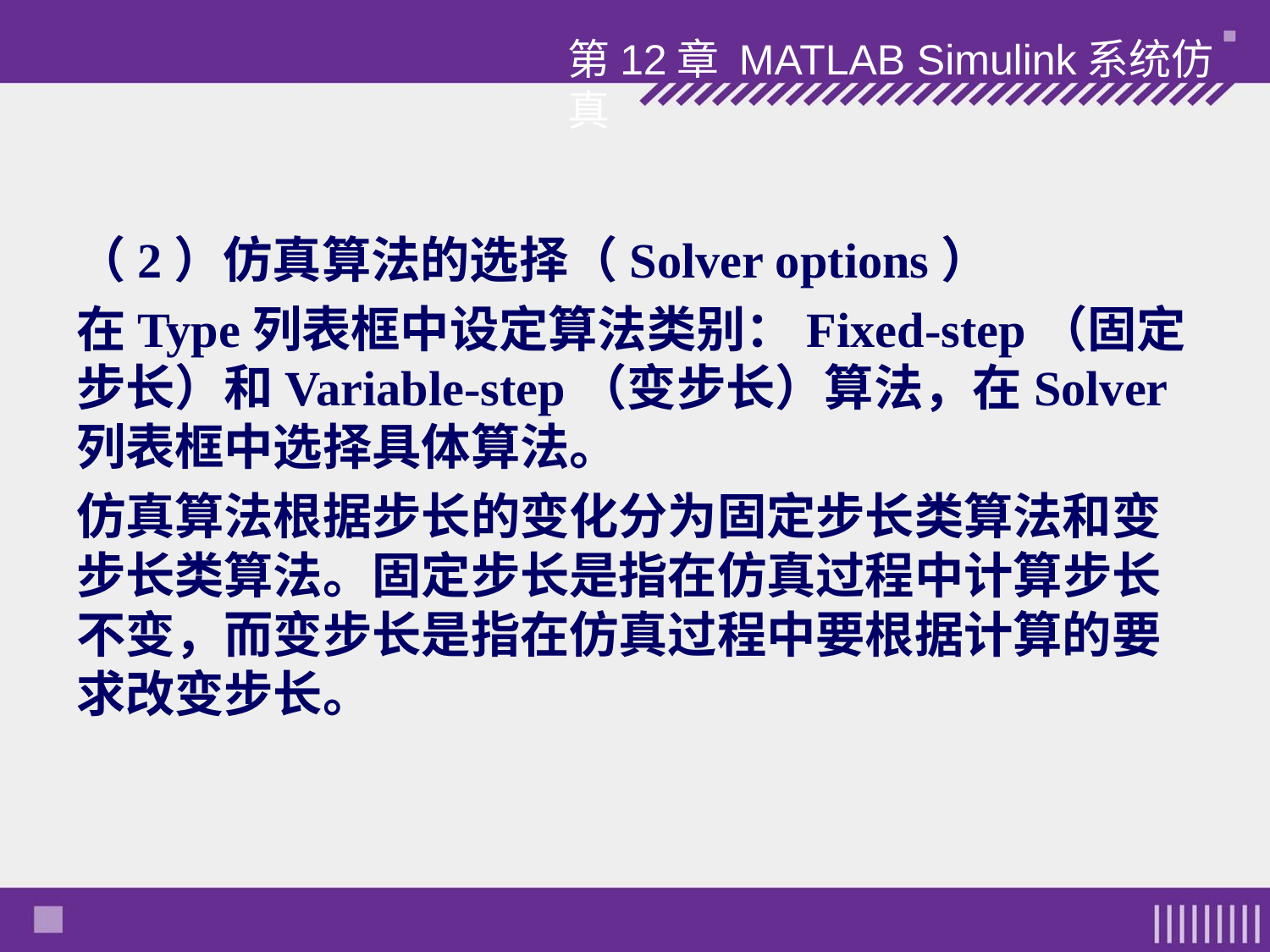

第12章 MATLAB Simulink系统仿真
（2）仿真算法的选择（Solver options）
在Type列表框中设定算法类别：Fixed-step（固定步长）和Variable-step（变步长）算法，在Solver列表框中选择具体算法。
仿真算法根据步长的变化分为固定步长类算法和变步长类算法。固定步长是指在仿真过程中计算步长不变，而变步长是指在仿真过程中要根据计算的要求改变步长。